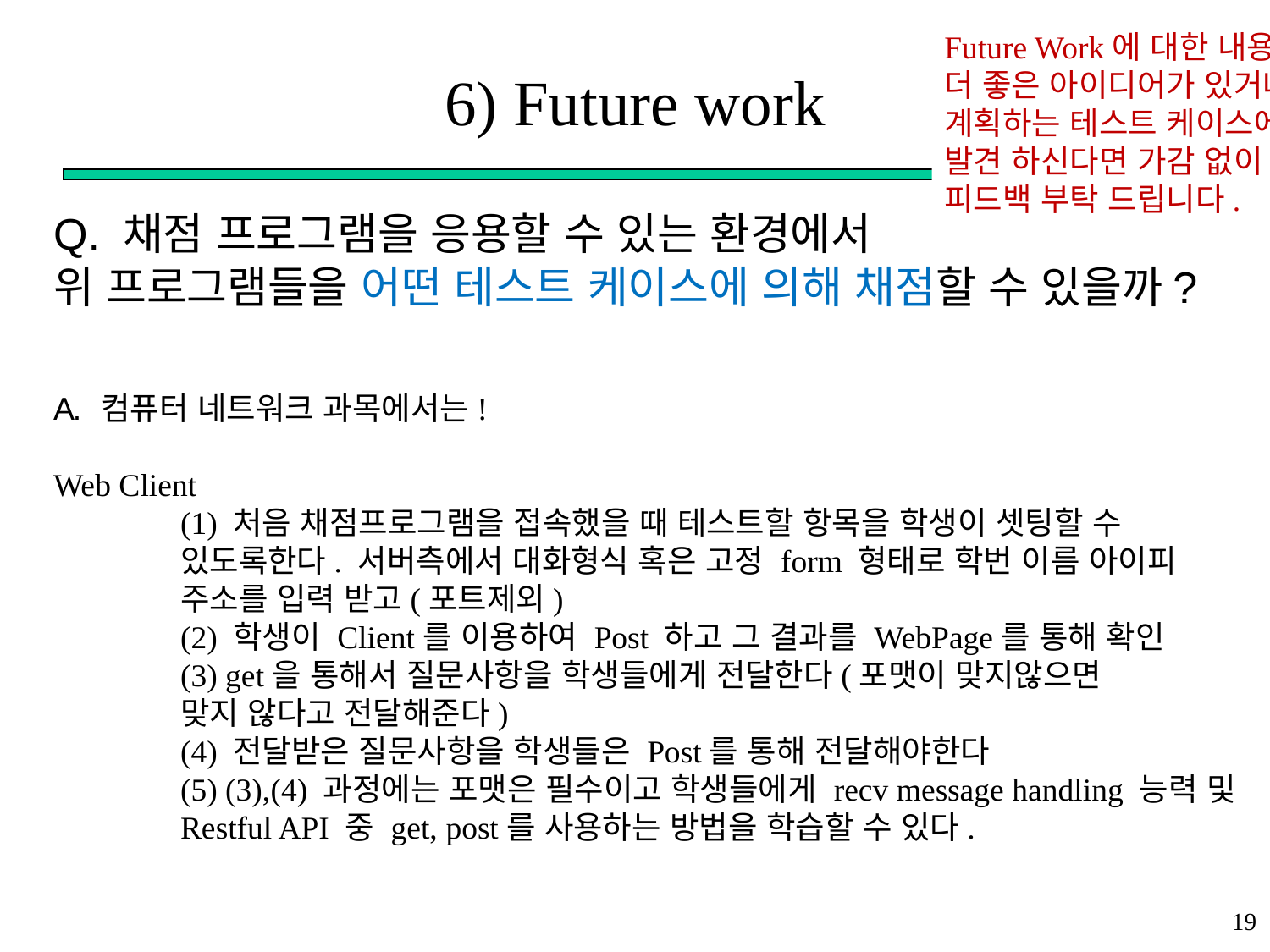

Future Work에 대한 내용에 대해
더 좋은 아이디어가 있거나
계획하는 테스트 케이스에 문제점을
발견 하신다면 가감 없이 수정 및
피드백 부탁 드립니다.
# 6) Future work
Q. 채점 프로그램을 응용할 수 있는 환경에서
위 프로그램들을 어떤 테스트 케이스에 의해 채점할 수 있을까?

컴퓨터 네트워크 과목에서는!

Web Client
	(1) 처음 채점프로그램을 접속했을 때 테스트할 항목을 학생이 셋팅할 수
	있도록한다. 서버측에서 대화형식 혹은 고정 form 형태로 학번 이름 아이피
	주소를 입력 받고(포트제외)
	(2) 학생이 Client를 이용하여 Post 하고 그 결과를 WebPage를 통해 확인
	(3) get을 통해서 질문사항을 학생들에게 전달한다(포맷이 맞지않으면
	맞지 않다고 전달해준다)
	(4) 전달받은 질문사항을 학생들은 Post를 통해 전달해야한다
	(5) (3),(4) 과정에는 포맷은 필수이고 학생들에게 recv message handling 능력 및
	Restful API 중 get, post를 사용하는 방법을 학습할 수 있다.
19